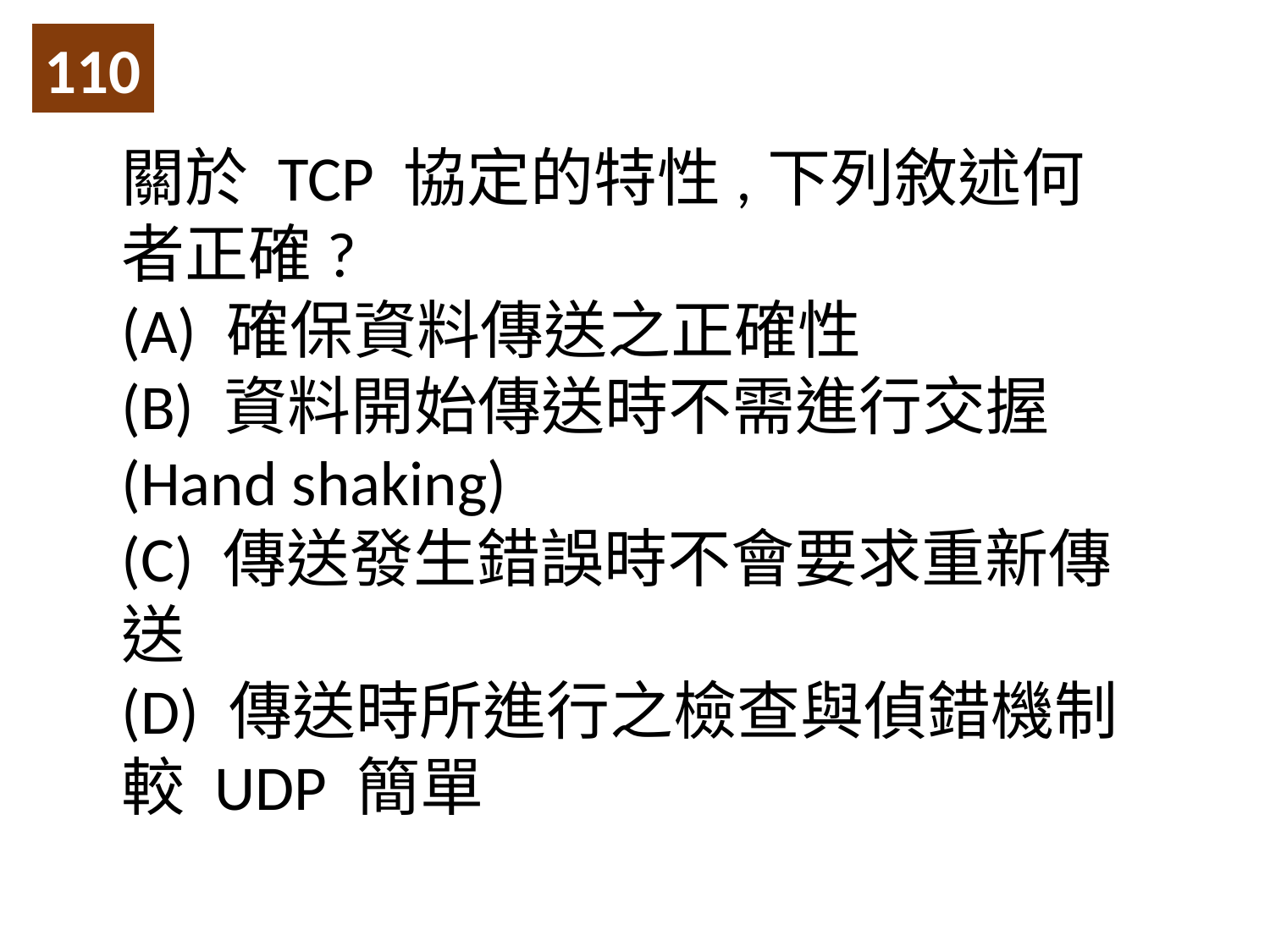

110
關於 TCP 協定的特性,下列敘述何者正確?
(A) 確保資料傳送之正確性
(B) 資料開始傳送時不需進行交握(Hand shaking)
(C) 傳送發生錯誤時不會要求重新傳送
(D) 傳送時所進行之檢查與偵錯機制較 UDP 簡單